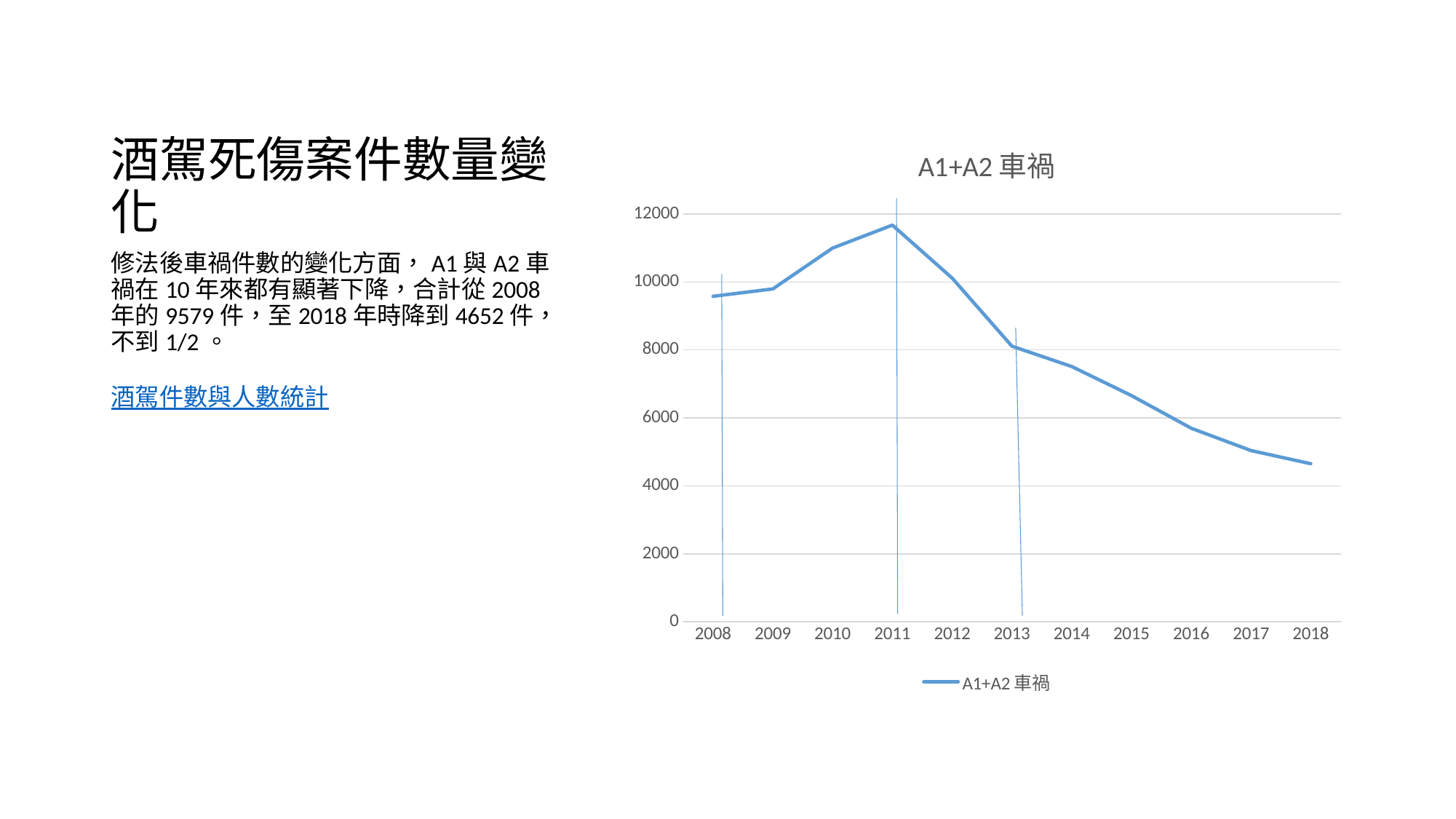

# 酒駕死傷案件數量變化

### Chart:

| Category | A1+A2車禍 |
|---|---|
| 2008 | 9579.0 |
| 2009 | 9796.0 |
| 2010 | 10998.0 |
| 2011 | 11673.0 |
| 2012 | 10115.0 |
| 2013 | 8111.0 |
| 2014 | 7513.0 |
| 2015 | 6658.0 |
| 2016 | 5695.0 |
| 2017 | 5039.0 |
| 2018 | 4652.0 |
修法後車禍件數的變化方面，A1與A2車禍在10年來都有顯著下降，合計從2008年的9579件，至2018年時降到4652件，不到1/2。
酒駕件數與人數統計